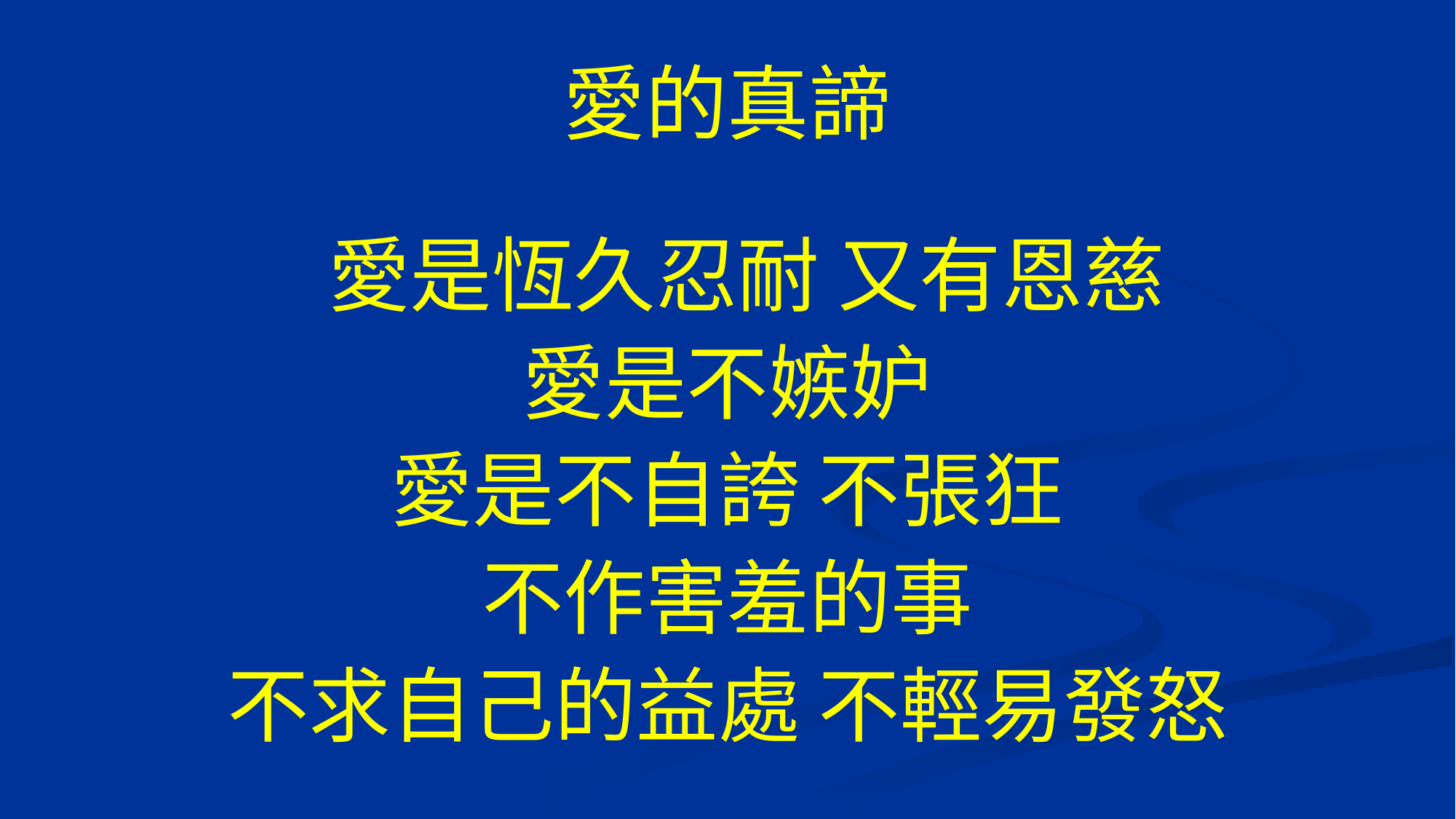

# 愛的真諦
 愛是恆久忍耐 又有恩慈
愛是不嫉妒
愛是不自誇 不張狂
不作害羞的事
不求自己的益處 不輕易發怒